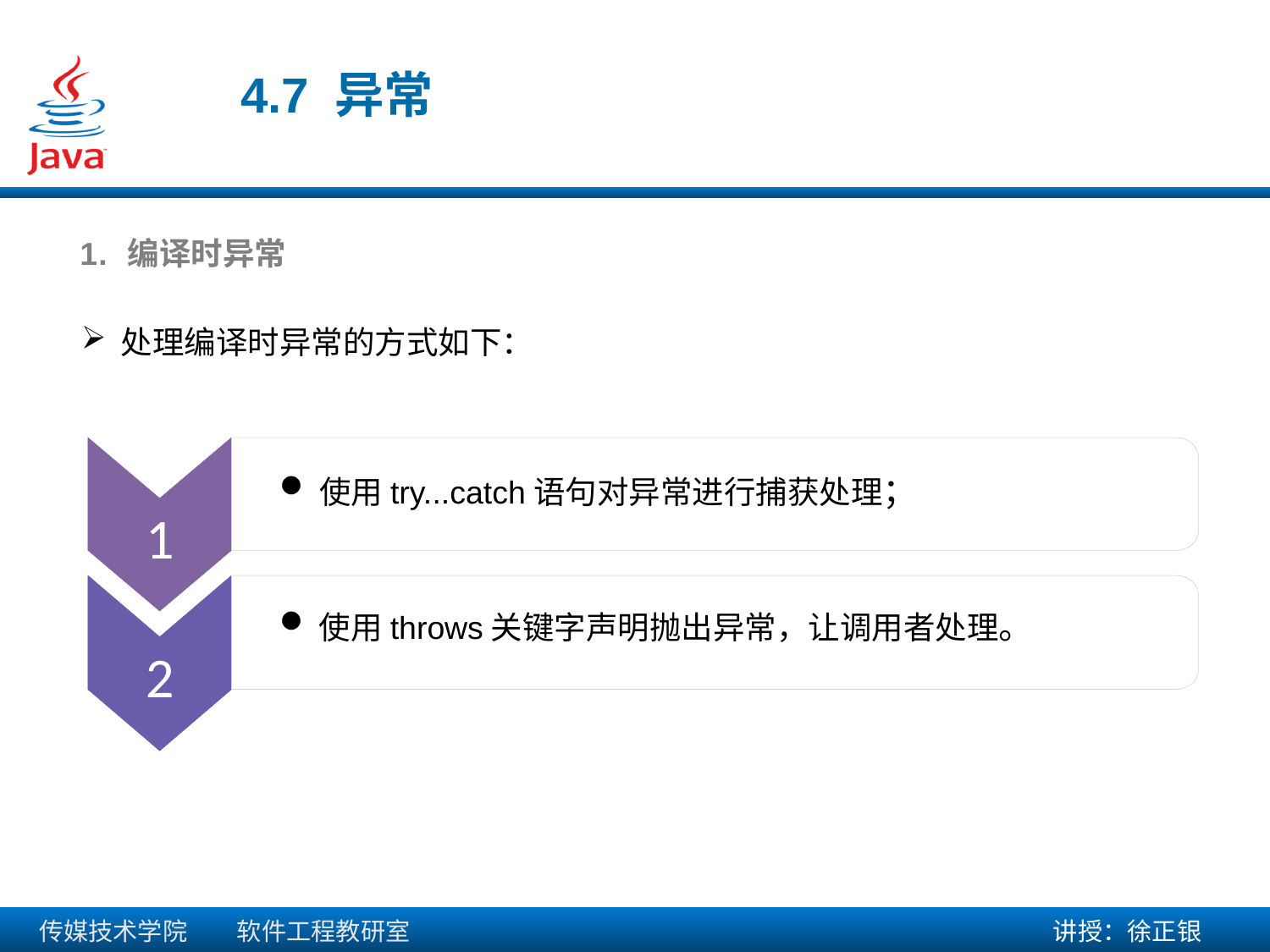

4.7 异常
编译时异常
处理编译时异常的方式如下：

1

使用try...catch语句对异常进行捕获处理；
init(FilterConfig filterConfig)

2

使用throws关键字声明抛出异常，让调用者处理。